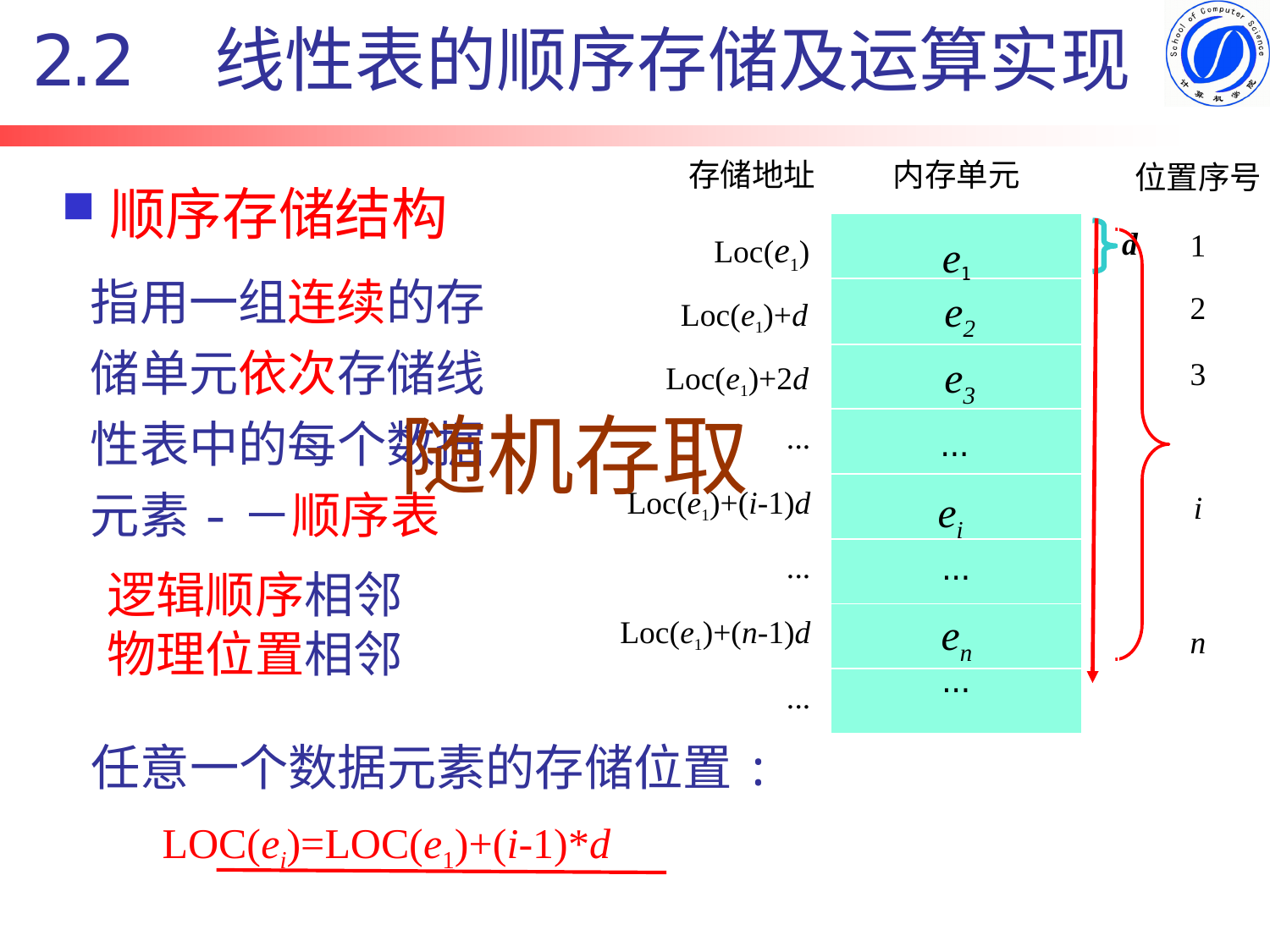

# 2.2   线性表的顺序存储及运算实现
存储地址
| 内存单元 |
| --- |
|  |
|  |
|  |
|  |
|  |
|  |
|  |
| ... |
| 位置序号 |
| --- |
| 1 |
| 2 |
| 3 |
|  |
| i |
|  |
| n |
|  |
|  |
| --- |
|  |
|  |
|  |
| ... |
| Loc(e1)+(i-1)d |
| ... |
| Loc(e1)+(n-1)d |
| ... |
顺序存储结构
d

Loc(e1)
e1

指用一组连续的存储单元依次存储线性表中的每个数据元素-－顺序表

e2
Loc(e1)+d
e3
Loc(e1)+2d
随机存取
...
ei
...
en
逻辑顺序相邻
物理位置相邻
任意一个数据元素的存储位置:
      LOC(ei)=LOC(e1)+(i-1)*d